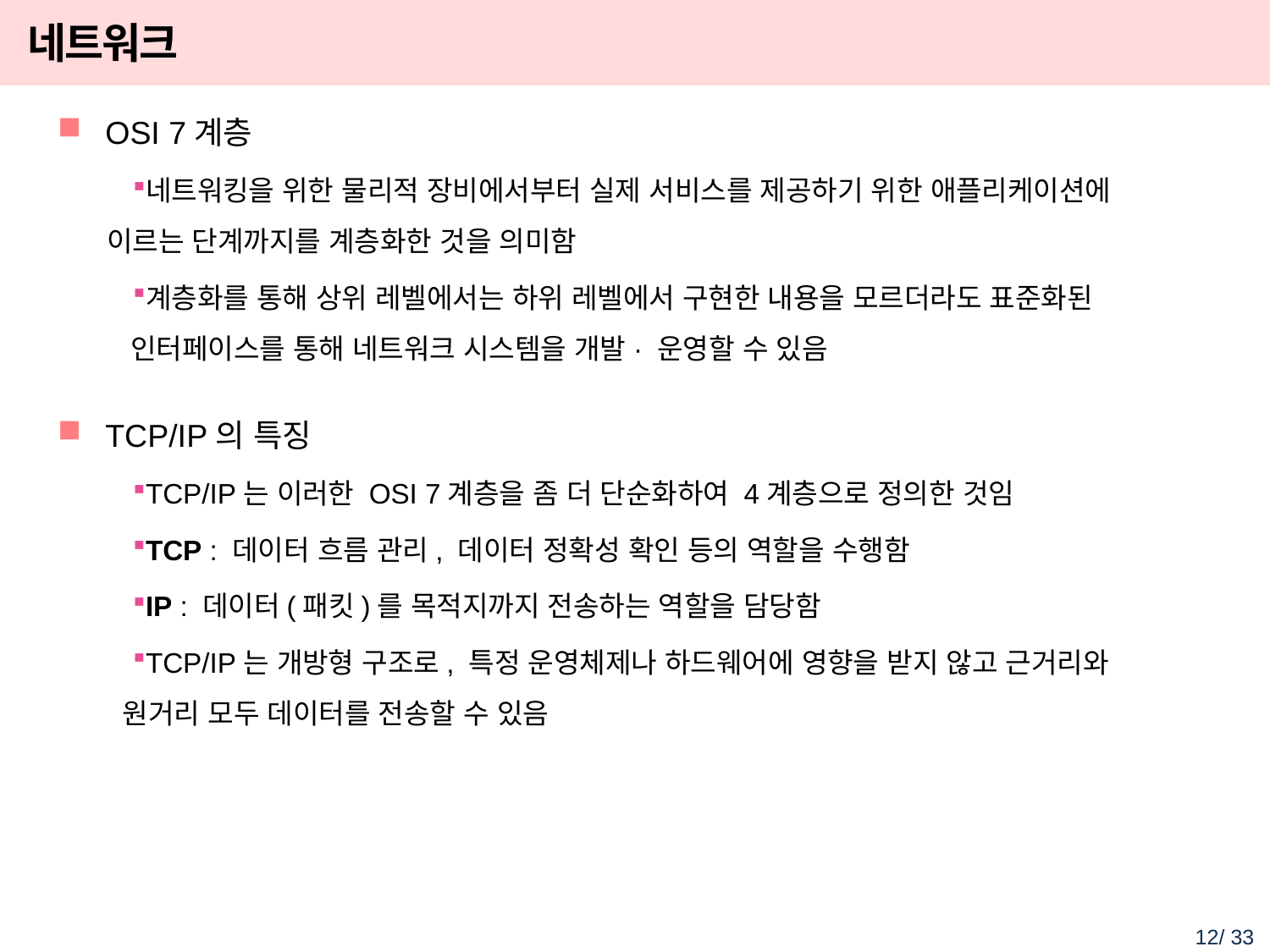

# 네트워크
OSI 7계층
네트워킹을 위한 물리적 장비에서부터 실제 서비스를 제공하기 위한 애플리케이션에 이르는 단계까지를 계층화한 것을 의미함
계층화를 통해 상위 레벨에서는 하위 레벨에서 구현한 내용을 모르더라도 표준화된
   인터페이스를 통해 네트워크 시스템을 개발· 운영할 수 있음

TCP/IP의 특징
TCP/IP는 이러한 OSI 7계층을 좀 더 단순화하여 4계층으로 정의한 것임
TCP : 데이터 흐름 관리, 데이터 정확성 확인 등의 역할을 수행함
IP : 데이터(패킷)를 목적지까지 전송하는 역할을 담당함
TCP/IP는 개방형 구조로, 특정 운영체제나 하드웨어에 영향을 받지 않고 근거리와
  원거리 모두 데이터를 전송할 수 있음